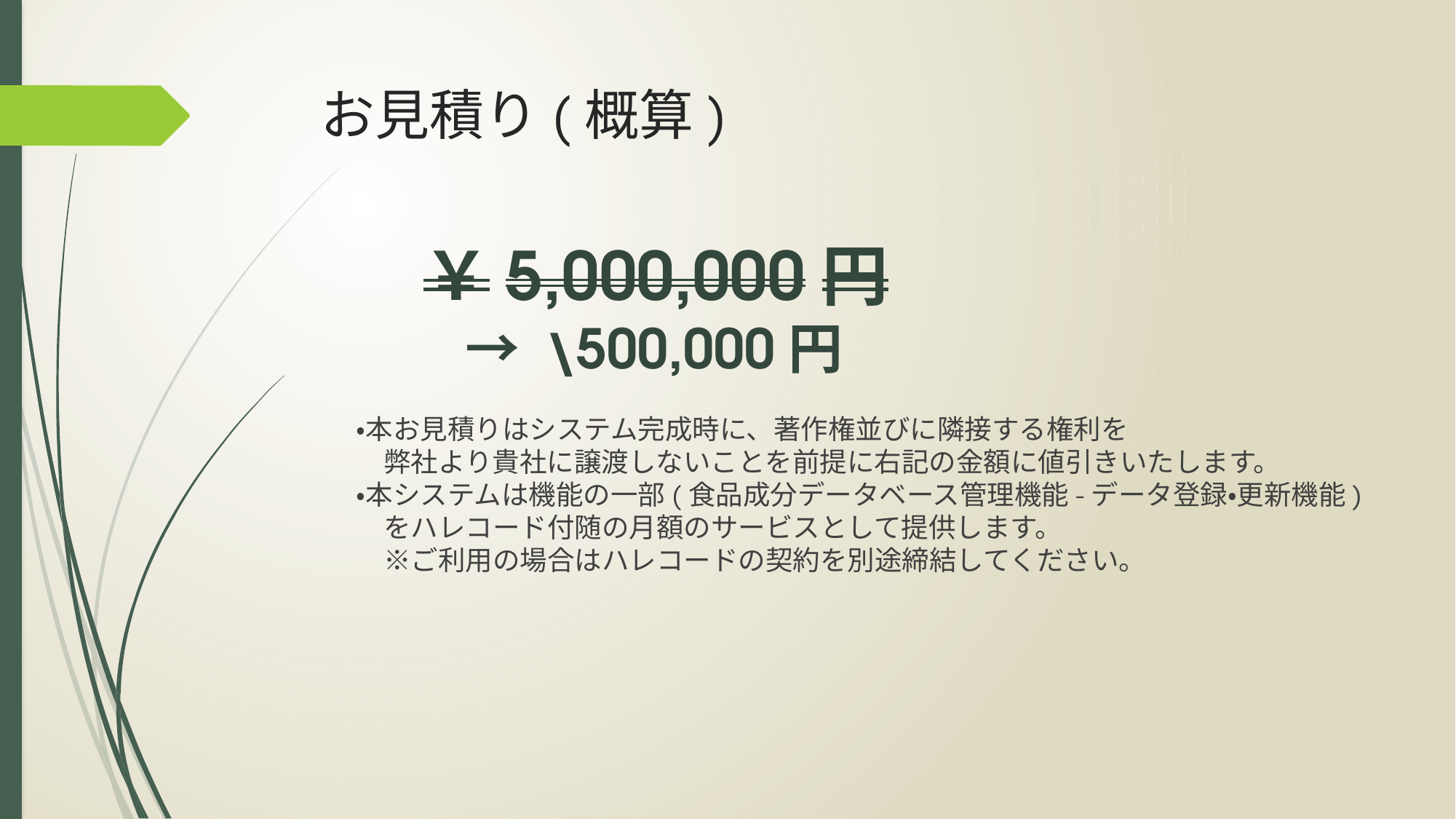

# お見積り(概算)

　￥5,000,000円
　　→ \500,000円

・本お見積りはシステム完成時に、著作権並びに隣接する権利を
　弊社より貴社に譲渡しないことを前提に右記の金額に値引きいたします。
・本システムは機能の一部(食品成分データベース管理機能-データ登録・更新機能)
　をハレコード付随の月額のサービスとして提供します。
　※ご利用の場合はハレコードの契約を別途締結してください。